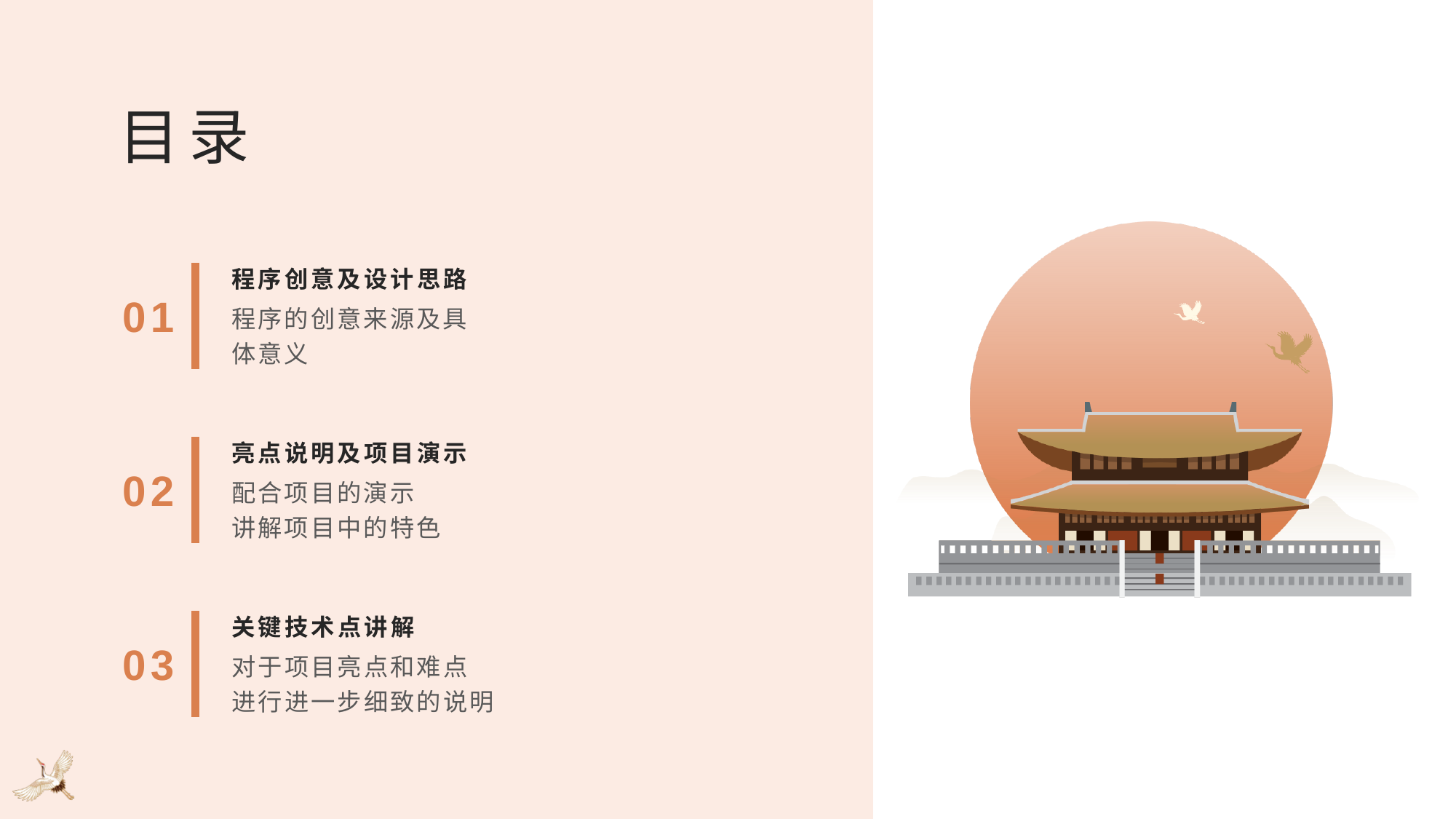

目录
程序创意及设计思路
01
程序的创意来源及具体意义
亮点说明及项目演示
02
配合项目的演示
讲解项目中的特色
关键技术点讲解
03
对于项目亮点和难点
进行进一步细致的说明